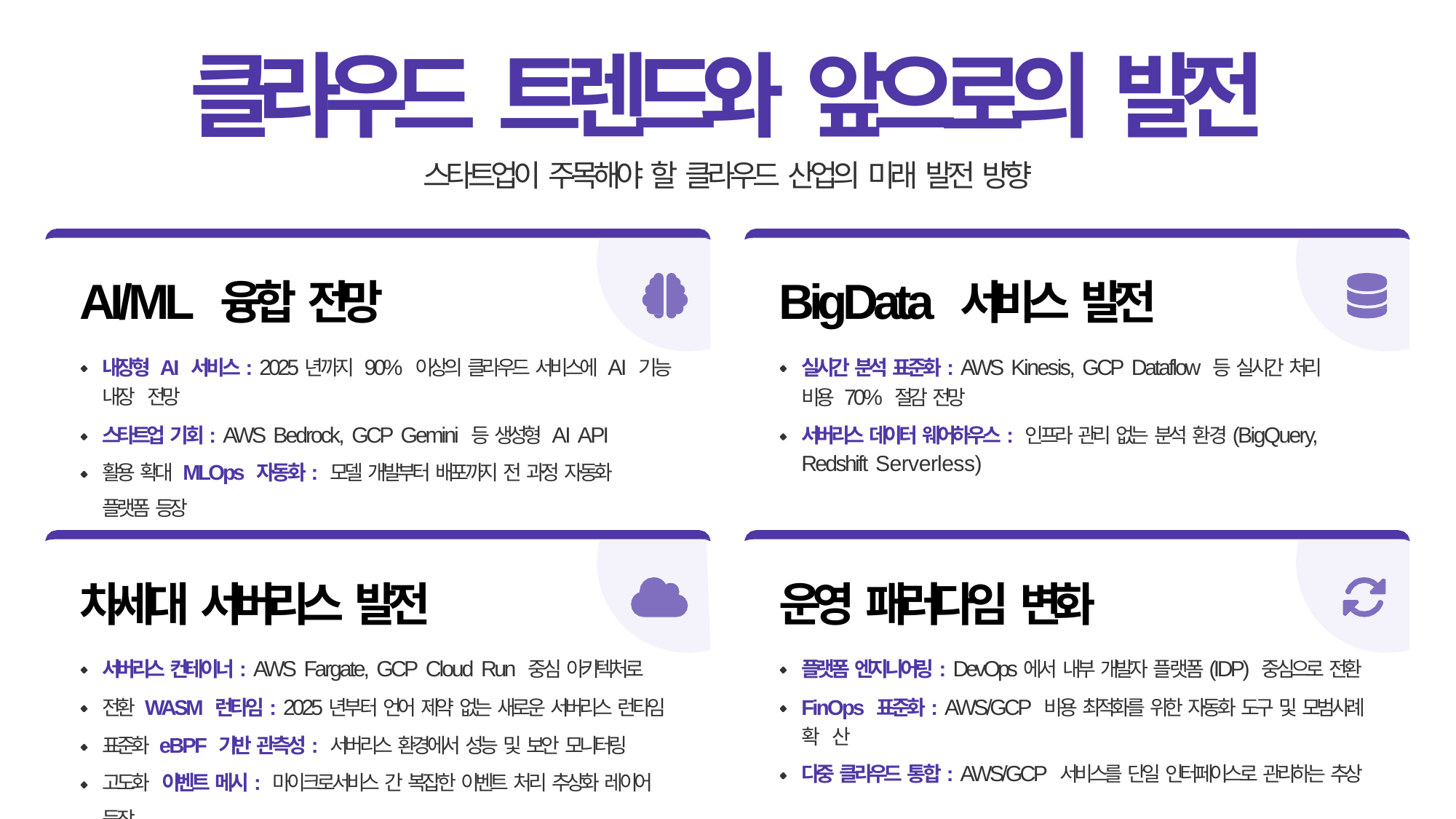

# 클라우드 트렌드와 앞으로의 발전
스타트업이 주목해야 할 클라우드 산업의 미래 발전 방향

AI/ML 융합 전망
내장형 AI 서비스: 2025년까지 90% 이상의 클라우드 서비스에 AI 기능 내장 전망
스타트업 기회: AWS Bedrock, GCP Gemini 등 생성형 AI API 활용 확대 MLOps 자동화: 모델 개발부터 배포까지 전 과정 자동화 플랫폼 등장
BigData 서비스 발전
실시간 분석 표준화: AWS Kinesis, GCP Dataflow 등 실시간 처리 비용 70% 절감 전망
서버리스 데이터 웨어하우스: 인프라 관리 없는 분석 환경(BigQuery, Redshift Serverless)

차세대 서버리스 발전
운영 패러다임 변화
서버리스 컨테이너: AWS Fargate, GCP Cloud Run 중심 아키텍처로 전환 WASM 런타임: 2025년부터 언어 제약 없는 새로운 서버리스 런타임 표준화 eBPF 기반 관측성: 서버리스 환경에서 성능 및 보안 모니터링 고도화 이벤트 메시: 마이크로서비스 간 복잡한 이벤트 처리 추상화 레이어 등장
플랫폼 엔지니어링: DevOps에서 내부 개발자 플랫폼(IDP) 중심으로 전환
FinOps 표준화: AWS/GCP 비용 최적화를 위한 자동화 도구 및 모범사례 확 산
다중 클라우드 통합: AWS/GCP 서비스를 단일 인터페이스로 관리하는 추상